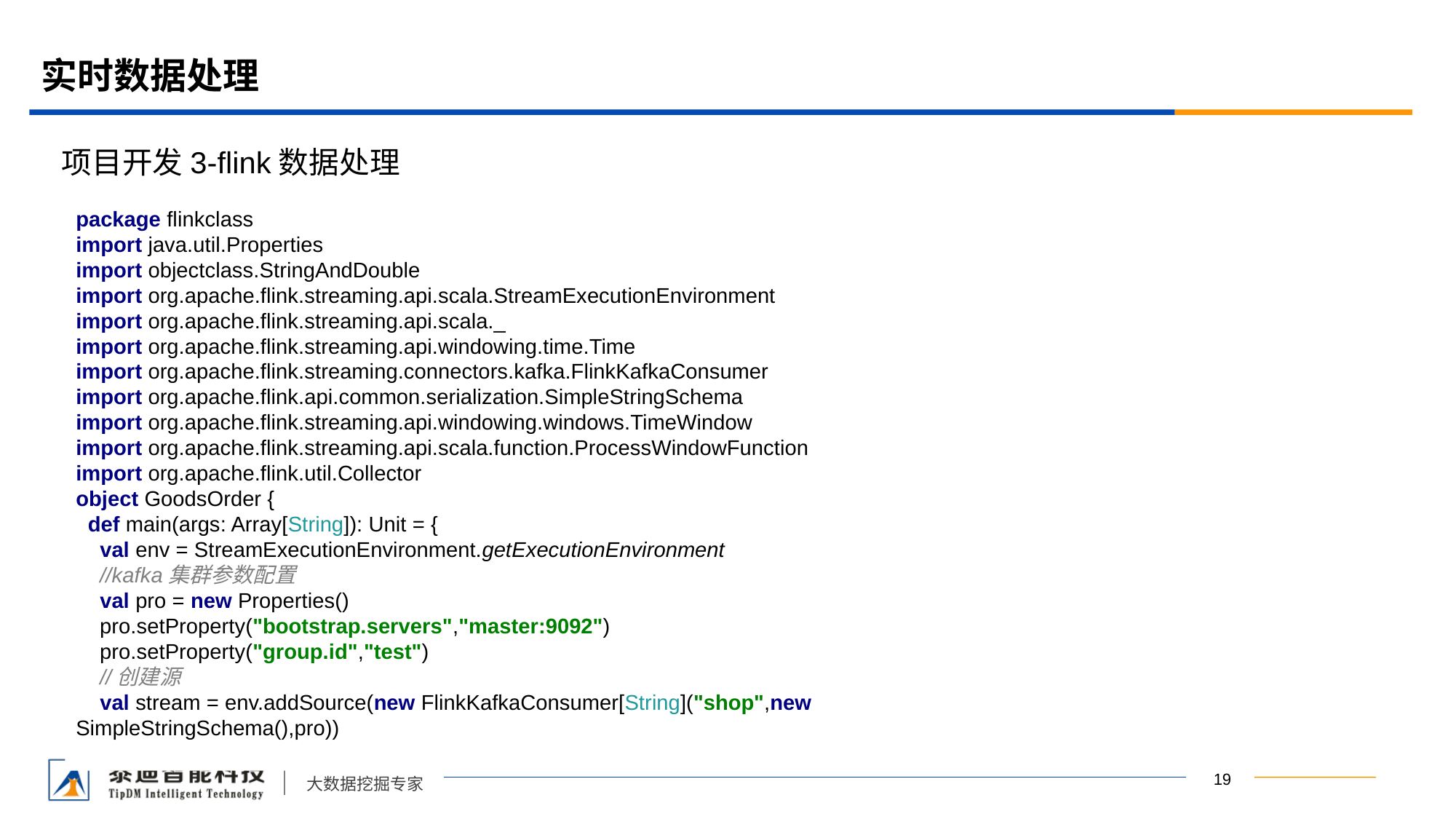

# 实时数据处理
项目开发3-flink数据处理
package flinkclass
import java.util.Properties
import objectclass.StringAndDouble
import org.apache.flink.streaming.api.scala.StreamExecutionEnvironment
import org.apache.flink.streaming.api.scala._
import org.apache.flink.streaming.api.windowing.time.Time
import org.apache.flink.streaming.connectors.kafka.FlinkKafkaConsumer
import org.apache.flink.api.common.serialization.SimpleStringSchema
import org.apache.flink.streaming.api.windowing.windows.TimeWindow
import org.apache.flink.streaming.api.scala.function.ProcessWindowFunction
import org.apache.flink.util.Collector
object GoodsOrder {
  def main(args: Array[String]): Unit = {
    val env = StreamExecutionEnvironment.getExecutionEnvironment
    //kafka集群参数配置
    val pro = new Properties()
    pro.setProperty("bootstrap.servers","master:9092")
    pro.setProperty("group.id","test")
    //创建源
    val stream = env.addSource(new FlinkKafkaConsumer[String]("shop",new SimpleStringSchema(),pro))